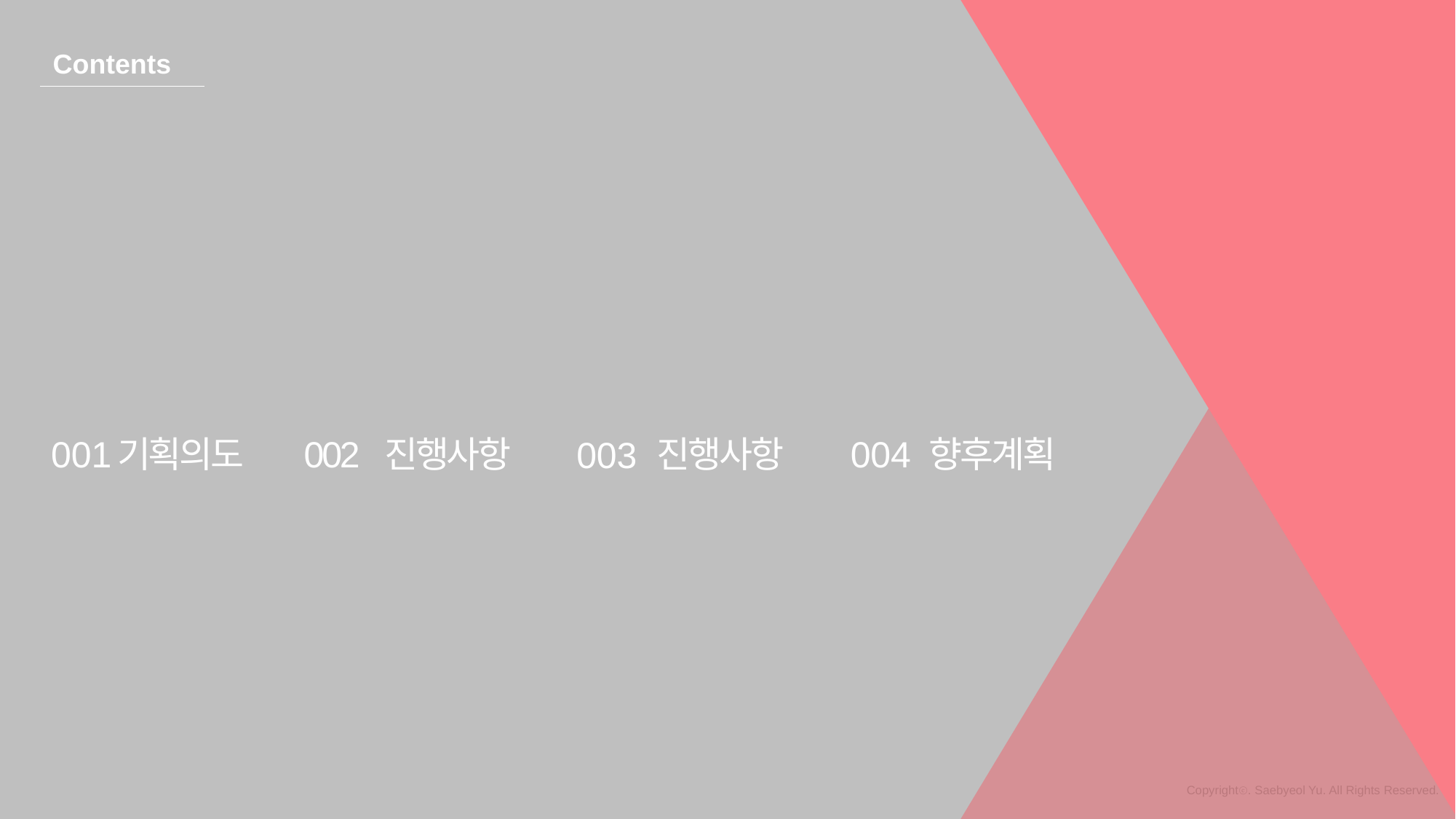

Contents
004
향후계획
001
기획의도

003
002  진행사항
진행사항